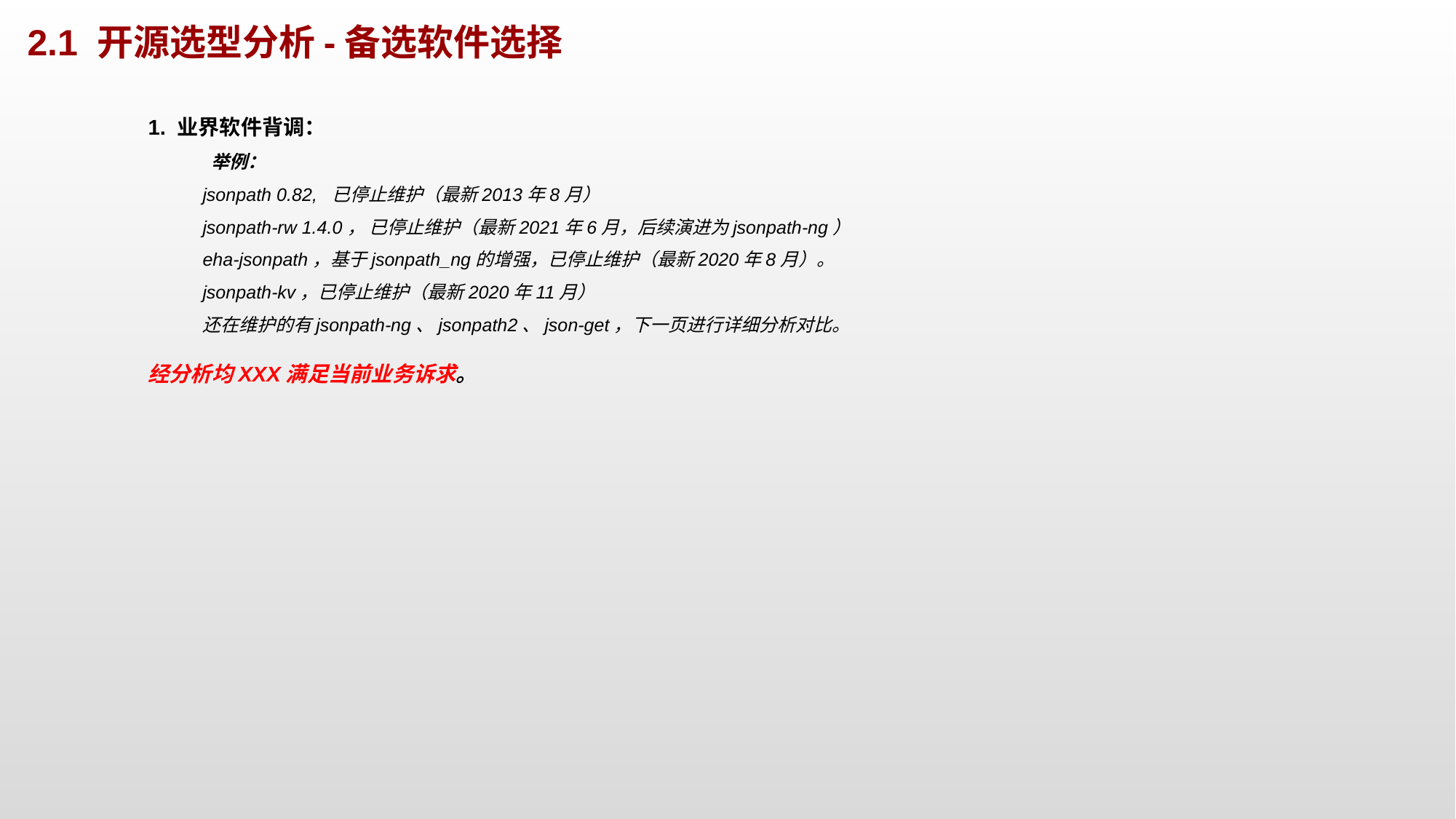

2.1 开源选型分析-备选软件选择
1. 业界软件背调：
 举例：
jsonpath 0.82,  已停止维护（最新2013年8月）
jsonpath-rw 1.4.0， 已停止维护（最新2021年6月，后续演进为jsonpath-ng）
eha-jsonpath，基于jsonpath_ng的增强，已停止维护（最新2020年8月）。
jsonpath-kv，已停止维护（最新2020年11月）
还在维护的有jsonpath-ng、jsonpath2、json-get，下一页进行详细分析对比。

经分析均XXX满足当前业务诉求。